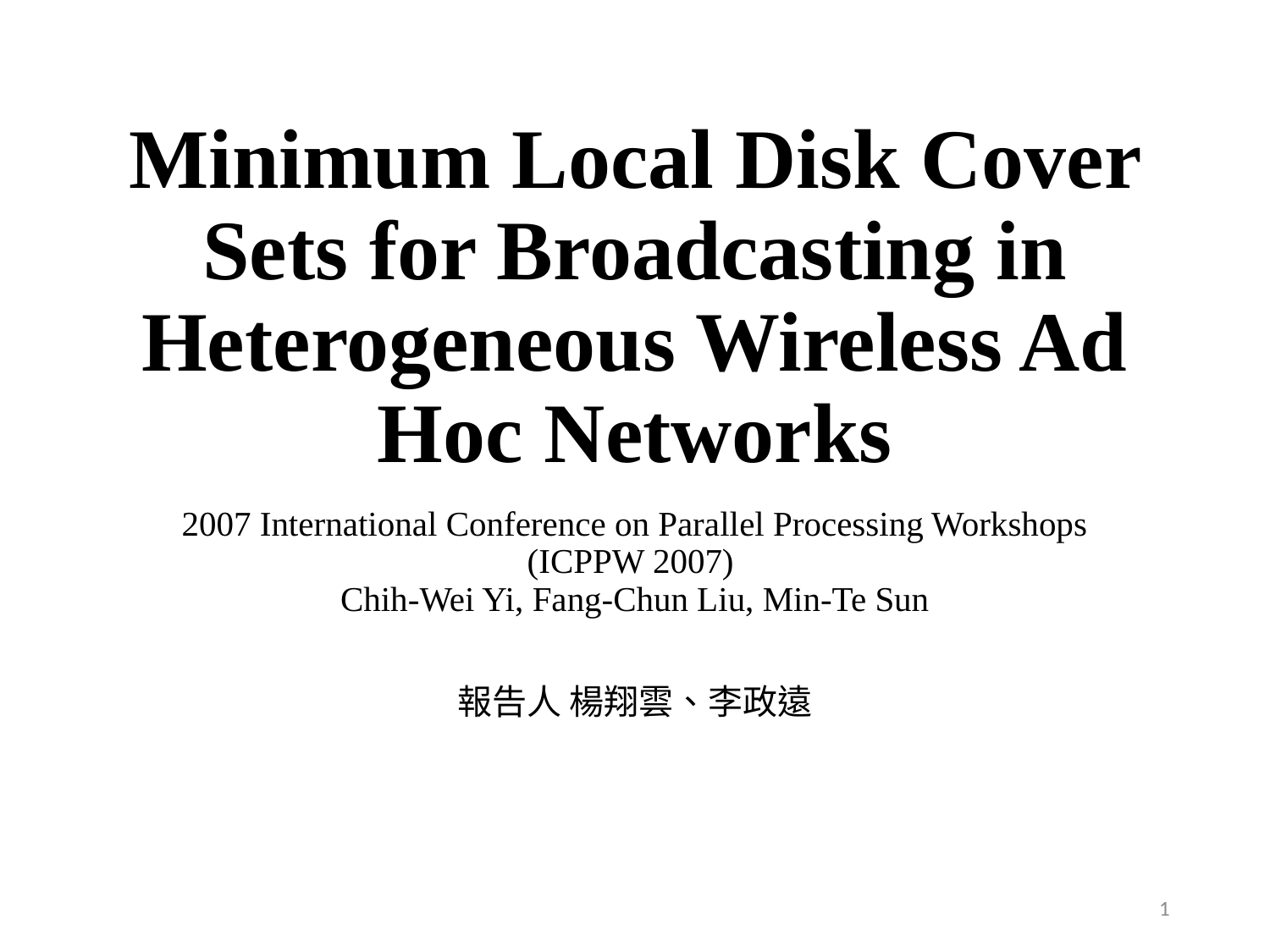

# Minimum Local Disk Cover Sets for Broadcasting in Heterogeneous Wireless Ad Hoc Networks
2007 International Conference on Parallel Processing Workshops (ICPPW 2007)
Chih-Wei Yi, Fang-Chun Liu, Min-Te Sun

報告人 楊翔雲、李政遠
1